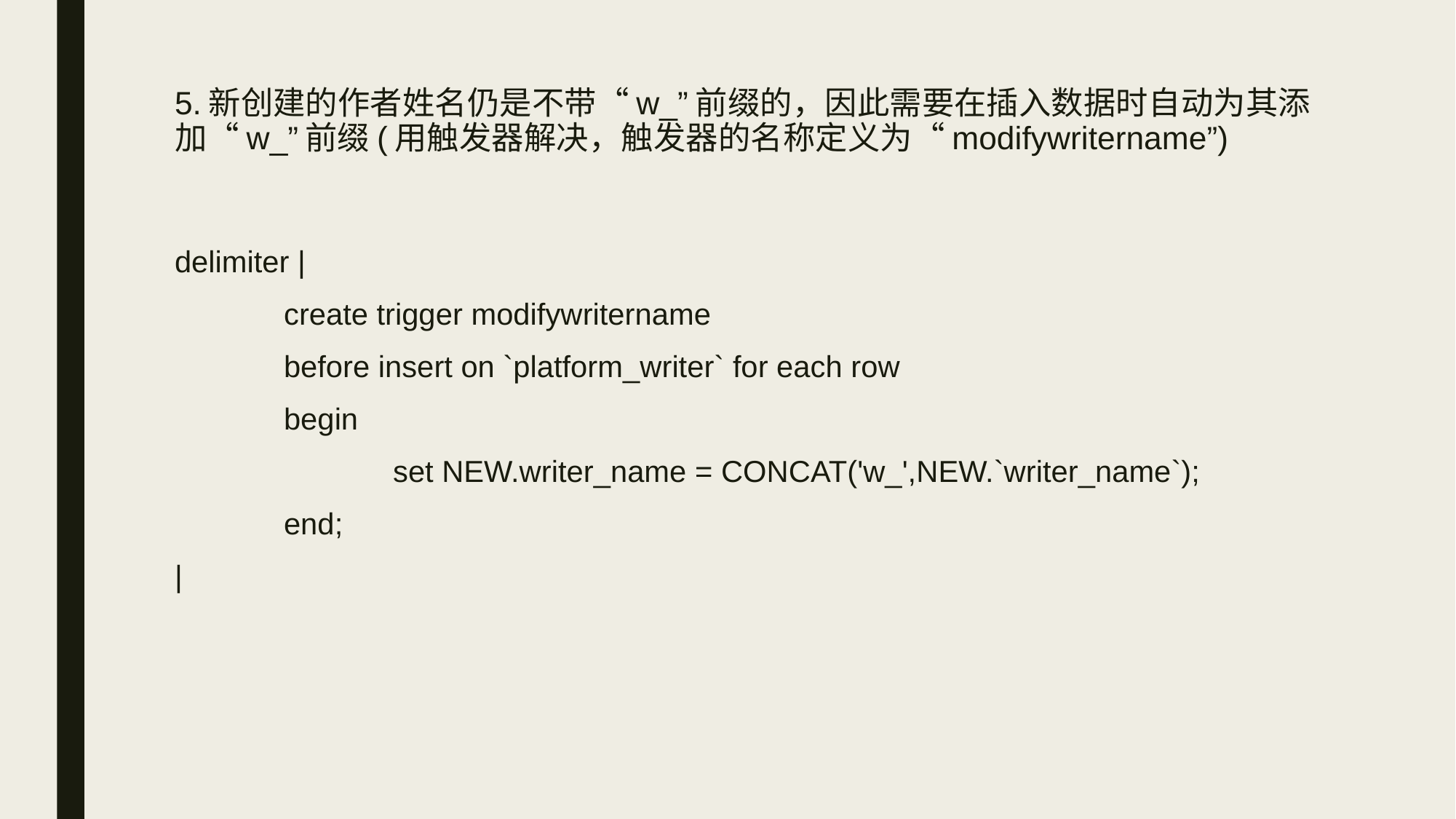

# 5.新创建的作者姓名仍是不带“w_”前缀的，因此需要在插入数据时自动为其添加“w_”前缀(用触发器解决，触发器的名称定义为“modifywritername”)

delimiter |
	create trigger modifywritername
	before insert on `platform_writer` for each row
	begin
		set NEW.writer_name = CONCAT('w_',NEW.`writer_name`);
	end;
|